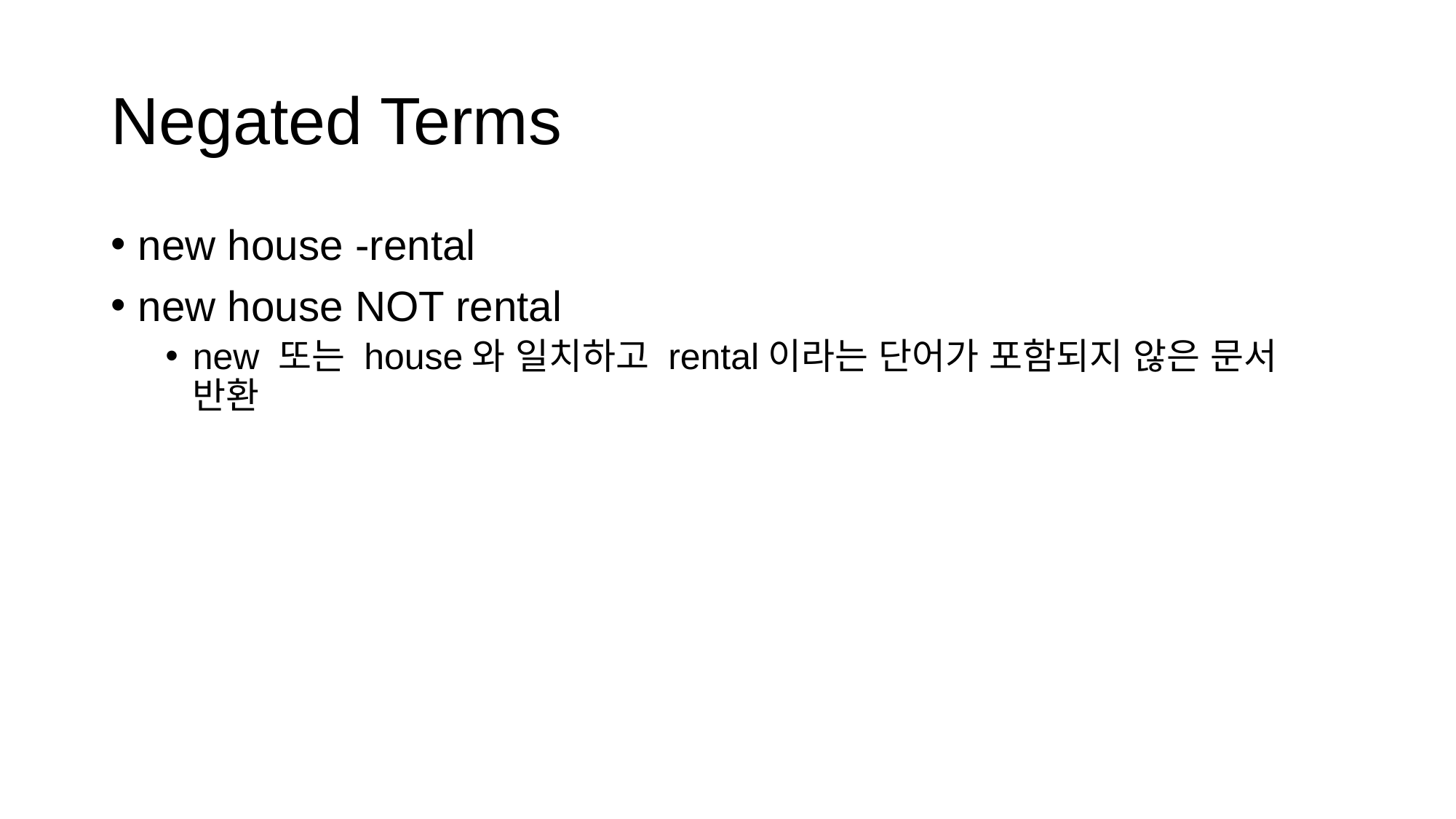

# Negated Terms
new house -rental
new house NOT rental
new 또는 house와 일치하고 rental이라는 단어가 포함되지 않은 문서 반환